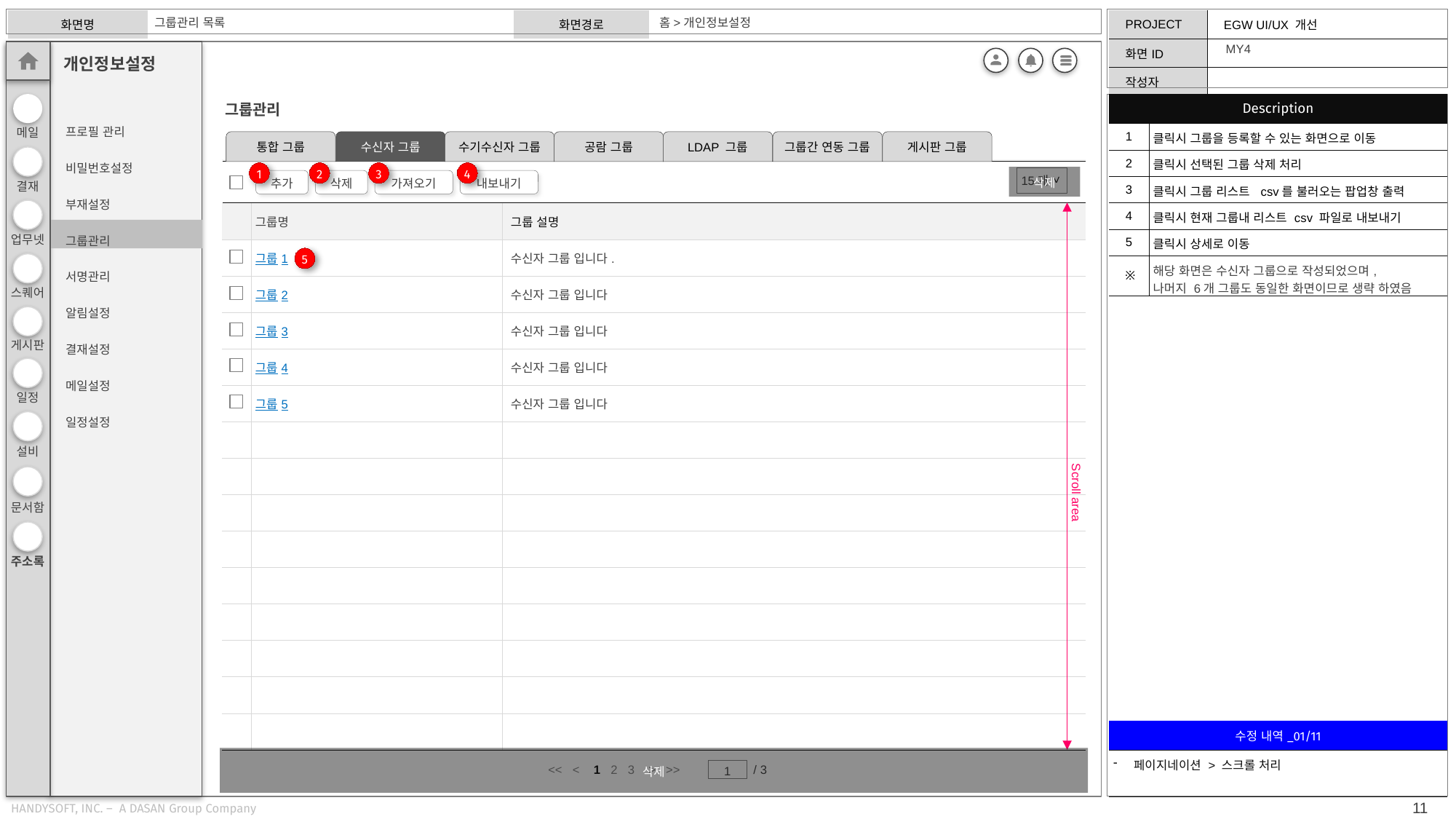

그룹관리 목록
홈>개인정보설정
MY4
| Description |  |
| --- | --- |
| 1 | 클릭시 그룹을 등록할 수 있는 화면으로 이동 |
| 2 | 클릭시 선택된 그룹 삭제 처리 |
| 3 | 클릭시 그룹 리스트 csv를 불러오는 팝업창 출력 |
| 4 | 클릭시 현재 그룹내 리스트 csv 파일로 내보내기 |
| 5 | 클릭시 상세로 이동 |
| ※ | 해당 화면은 수신자 그룹으로 작성되었으며, 나머지 6개 그룹도 동일한 화면이므로 생략 하였음 |
프로필 관리
비밀번호설정
부재설정
그룹관리
서명관리
알림설정
결재설정
메일설정
일정설정
그룹관리
통합 그룹
수신자 그룹
수기수신자 그룹
공람 그룹
LDAP 그룹
그룹간 연동 그룹
게시판 그룹
|  |  |  |
| --- | --- | --- |
|  | 그룹명 | 그룹 설명 |
|  | 그룹1 | 수신자 그룹 입니다. |
|  | 그룹2 | 수신자 그룹 입니다 |
|  | 그룹3 | 수신자 그룹 입니다 |
|  | 그룹4 | 수신자 그룹 입니다 |
|  | 그룹5 | 수신자 그룹 입니다 |
|  |  |  |
|  |  |  |
|  |  |  |
|  |  |  |
|  |  |  |
|  |  |  |
|  |  |  |
|  |  |  |
|  |  |  |
1
2
3
4
삭제
>
15개
추가
삭제
가져오기
내보내기

5

Scroll area
| 수정 내역\_01/11 |
| --- |
| 페이지네이션 > 스크롤 처리 |
삭제
1
/ 3
<<   <    1   2   3    >   >>